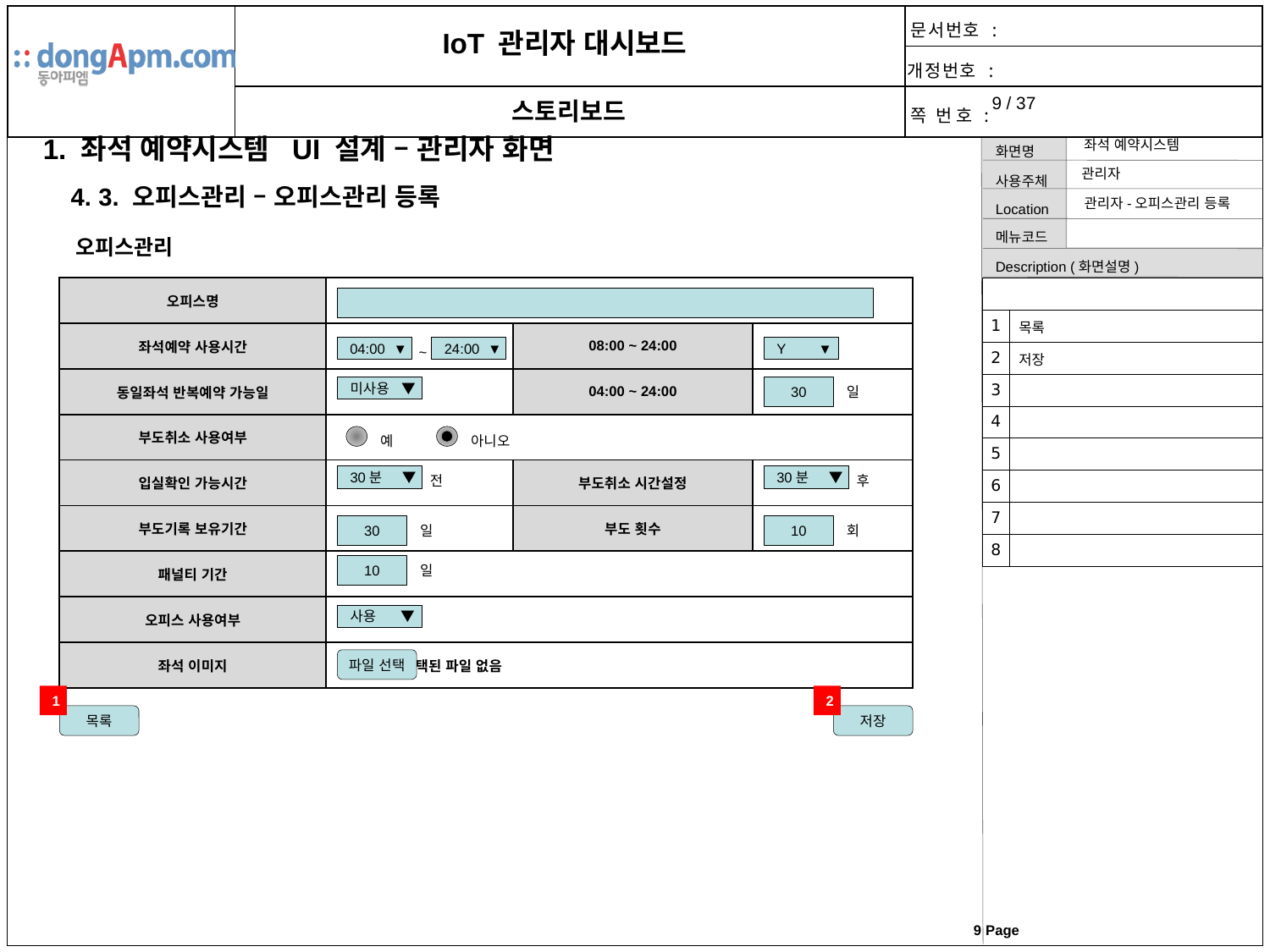

1. 좌석 예약시스템  UI 설계 – 관리자 화면
좌석 예약시스템
관리자
4. 3. 오피스관리 – 오피스관리 등록
관리자-오피스관리 등록
오피스관리
| 오피스명 |  |  |  |
| --- | --- | --- | --- |
| 좌석예약 사용시간 |  | 08:00 ~ 24:00 |  |
| 동일좌석 반복예약 가능일 |  | 04:00 ~ 24:00 |  |
| 부도취소 사용여부 |  |  |  |
| 입실확인 가능시간 |  | 부도취소 시간설정 |  |
| 부도기록 보유기간 |  | 부도 횟수 |  |
| 패널티 기간 |  |  |  |
| 오피스 사용여부 |  |  |  |
| 좌석 이미지 | 선택된 파일 없음 |  |  |
|  |  |
| --- | --- |
| 1 | 목록 |
| 2 | 저장 |
| 3 |  |
| 4 |  |
| 5 |  |
| 6 |  |
| 7 |  |
| 8 |  |

04:00  ▼
~
24:00  ▼
Y        ▼
미사용   ▼
30
일
예
아니오

30분     ▼
전
30분     ▼
후
30
일
10
회
10
일
사용      ▼
파일 선택
1
2
목록
저장